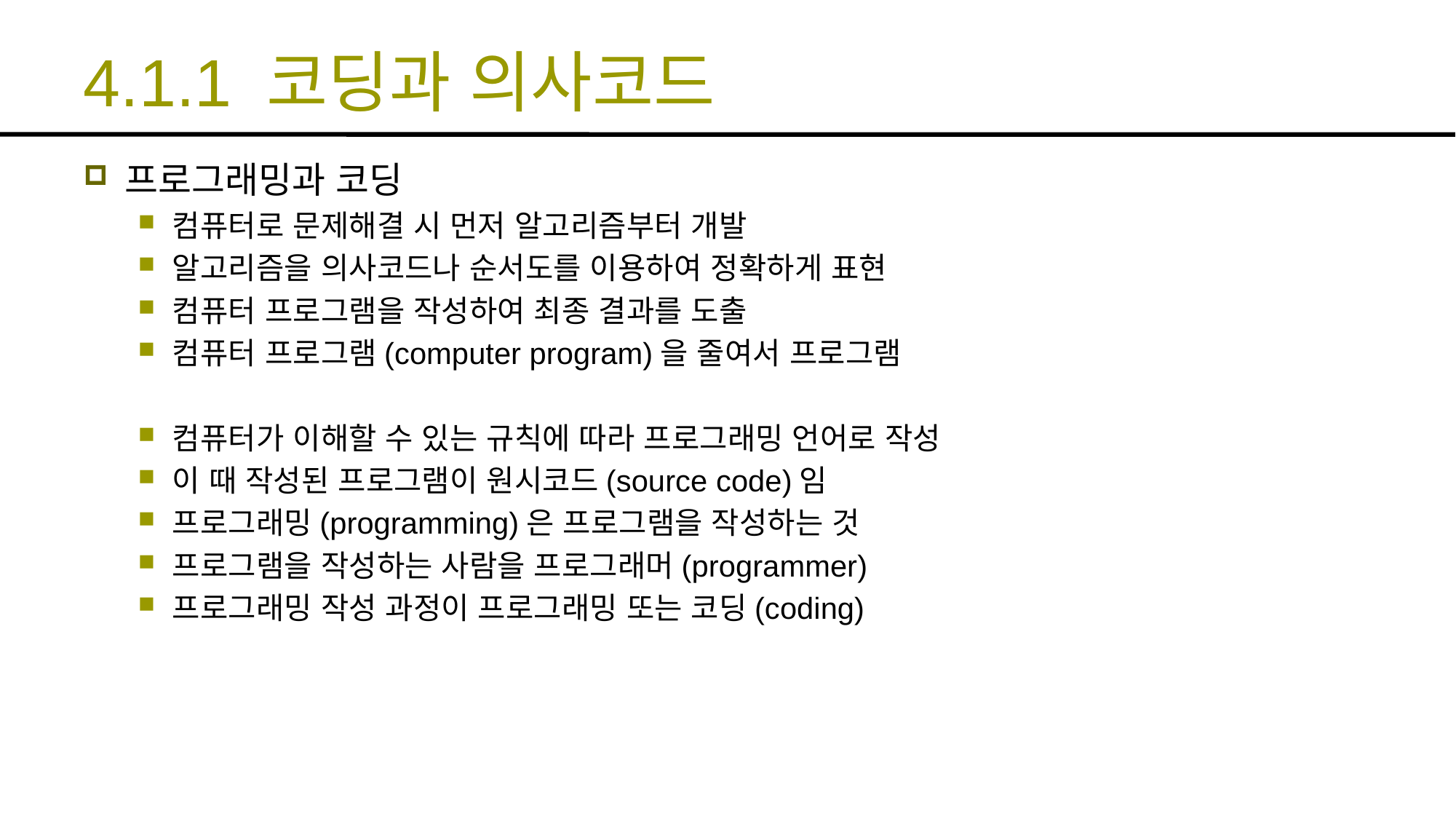

# 4.1.1 코딩과 의사코드
프로그래밍과 코딩
컴퓨터로 문제해결 시 먼저 알고리즘부터 개발
알고리즘을 의사코드나 순서도를 이용하여 정확하게 표현
컴퓨터 프로그램을 작성하여 최종 결과를 도출
컴퓨터 프로그램(computer program)을 줄여서 프로그램

컴퓨터가 이해할 수 있는 규칙에 따라 프로그래밍 언어로 작성
이 때 작성된 프로그램이 원시코드(source code)임
프로그래밍(programming)은 프로그램을 작성하는 것
프로그램을 작성하는 사람을 프로그래머(programmer)
프로그래밍 작성 과정이 프로그래밍 또는 코딩(coding)